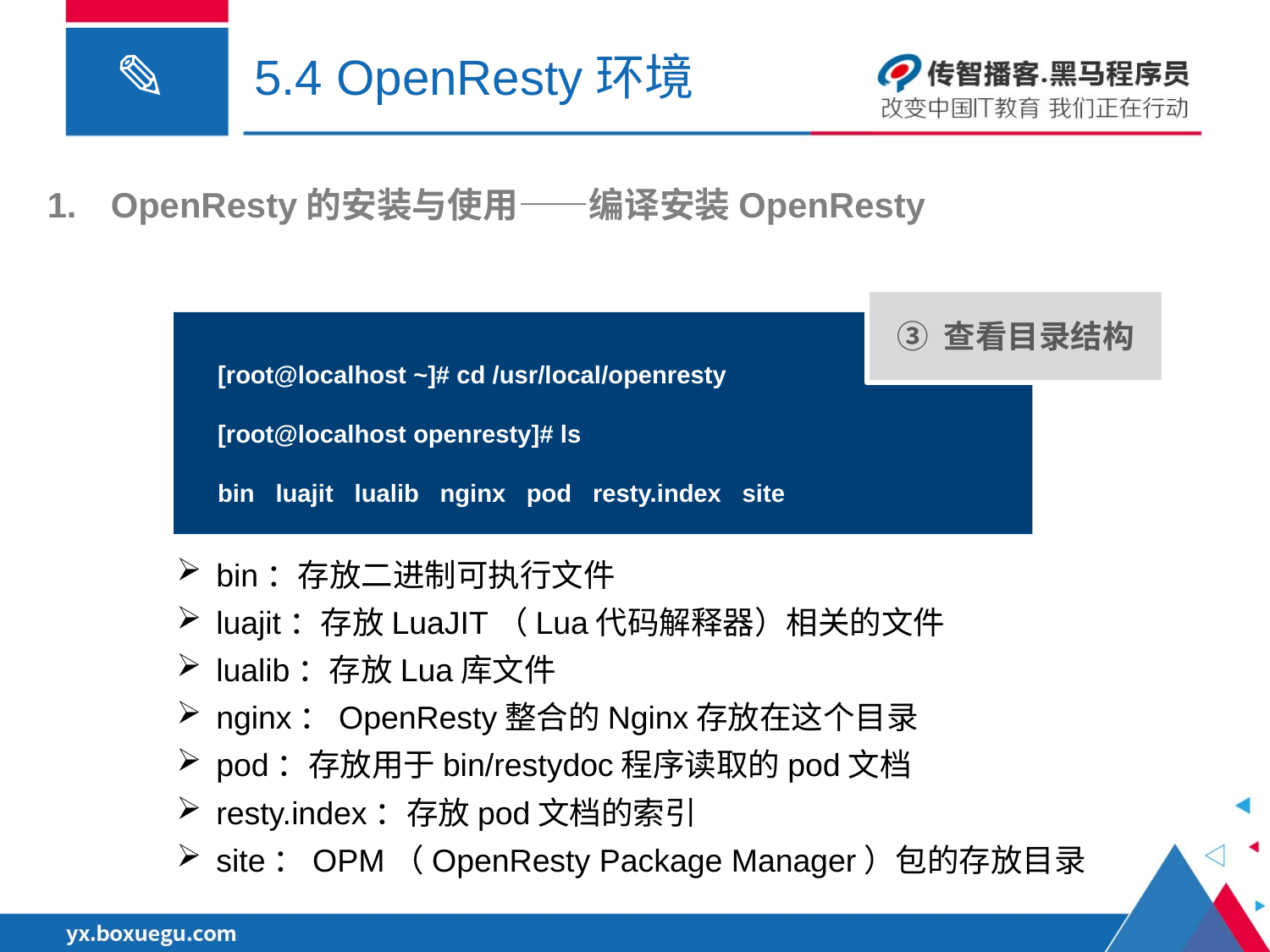

# 5.4 OpenResty环境
OpenResty的安装与使用——编译安装OpenResty
③ 查看目录结构

[root@localhost ~]# cd /usr/local/openresty
[root@localhost openresty]# ls
bin   luajit   lualib   nginx   pod   resty.index   site
bin：存放二进制可执行文件
luajit：存放LuaJIT（Lua代码解释器）相关的文件
lualib：存放Lua库文件
nginx：OpenResty整合的Nginx存放在这个目录
pod：存放用于bin/restydoc程序读取的pod文档
resty.index：存放pod文档的索引
site：OPM（OpenResty Package Manager）包的存放目录